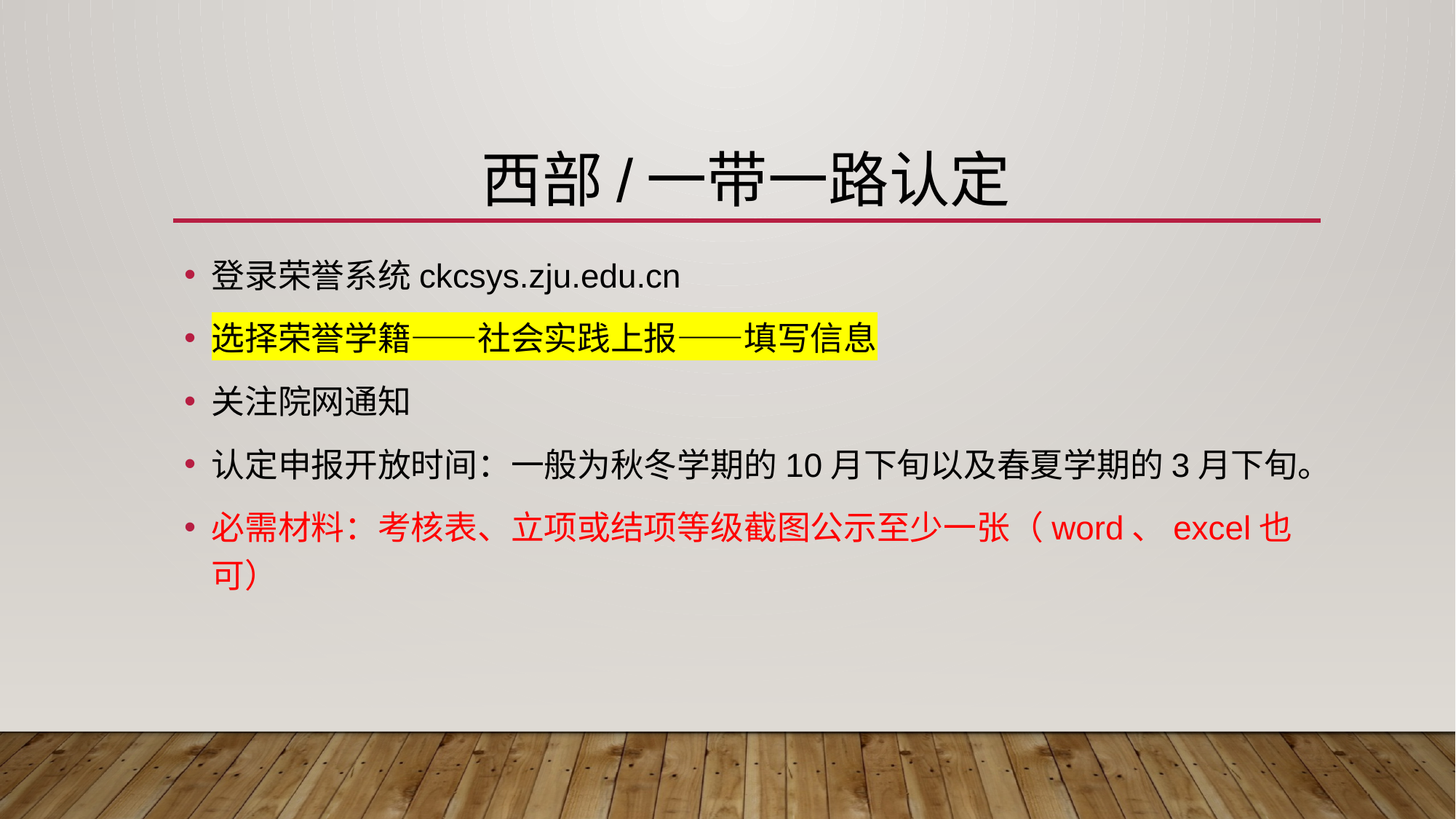

# 西部/一带一路认定
登录荣誉系统ckcsys.zju.edu.cn
选择荣誉学籍——社会实践上报——填写信息
关注院网通知
认定申报开放时间：一般为秋冬学期的10月下旬以及春夏学期的3月下旬。
必需材料：考核表、立项或结项等级截图公示至少一张（word、excel也可）